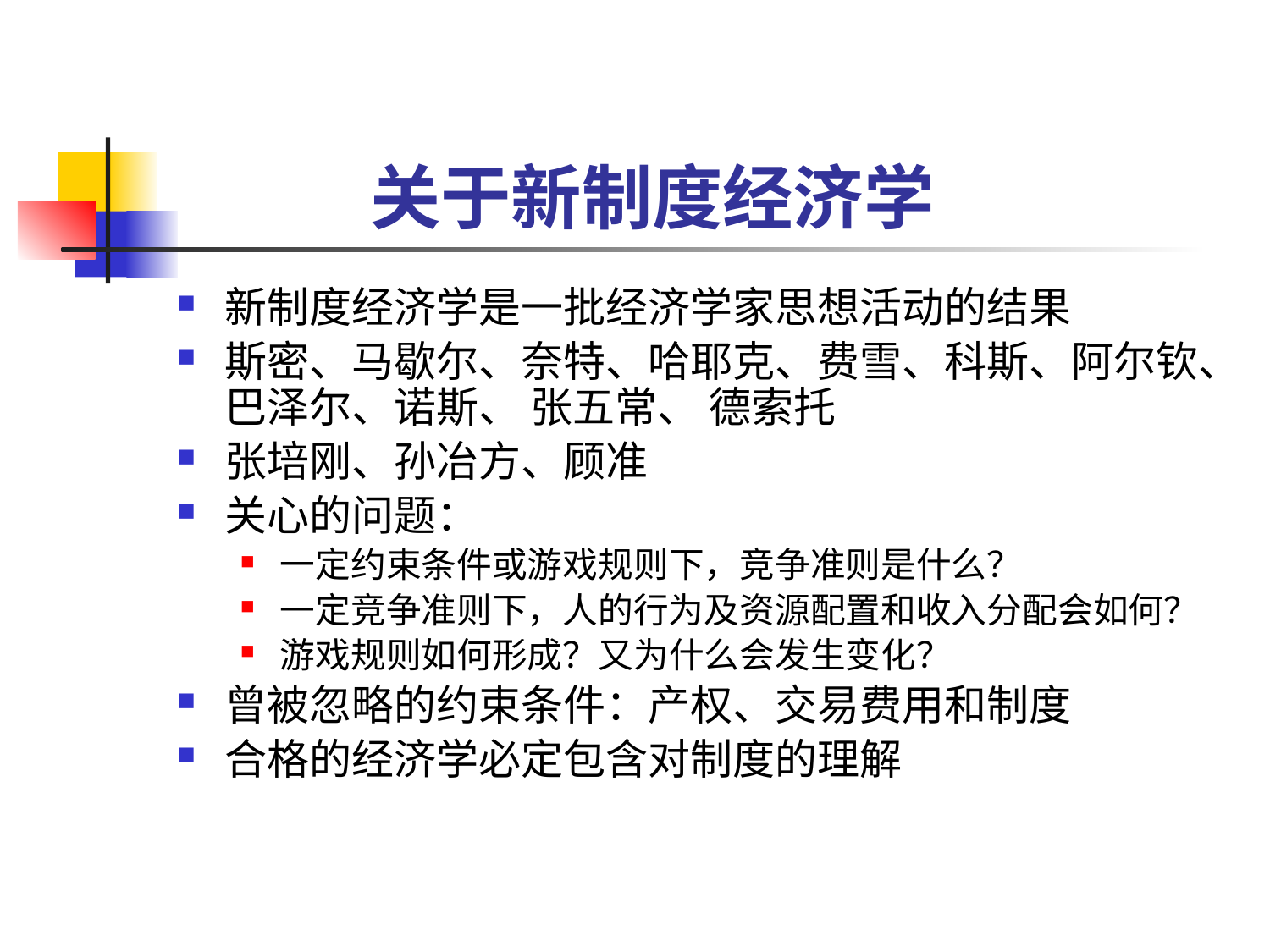

# 关于新制度经济学
新制度经济学是一批经济学家思想活动的结果
斯密、马歇尔、奈特、哈耶克、费雪、科斯、阿尔钦、巴泽尔、诺斯、 张五常、 德索托
张培刚、孙冶方、顾准
关心的问题：
一定约束条件或游戏规则下，竞争准则是什么？
一定竞争准则下，人的行为及资源配置和收入分配会如何？
游戏规则如何形成？又为什么会发生变化？
曾被忽略的约束条件：产权、交易费用和制度
合格的经济学必定包含对制度的理解